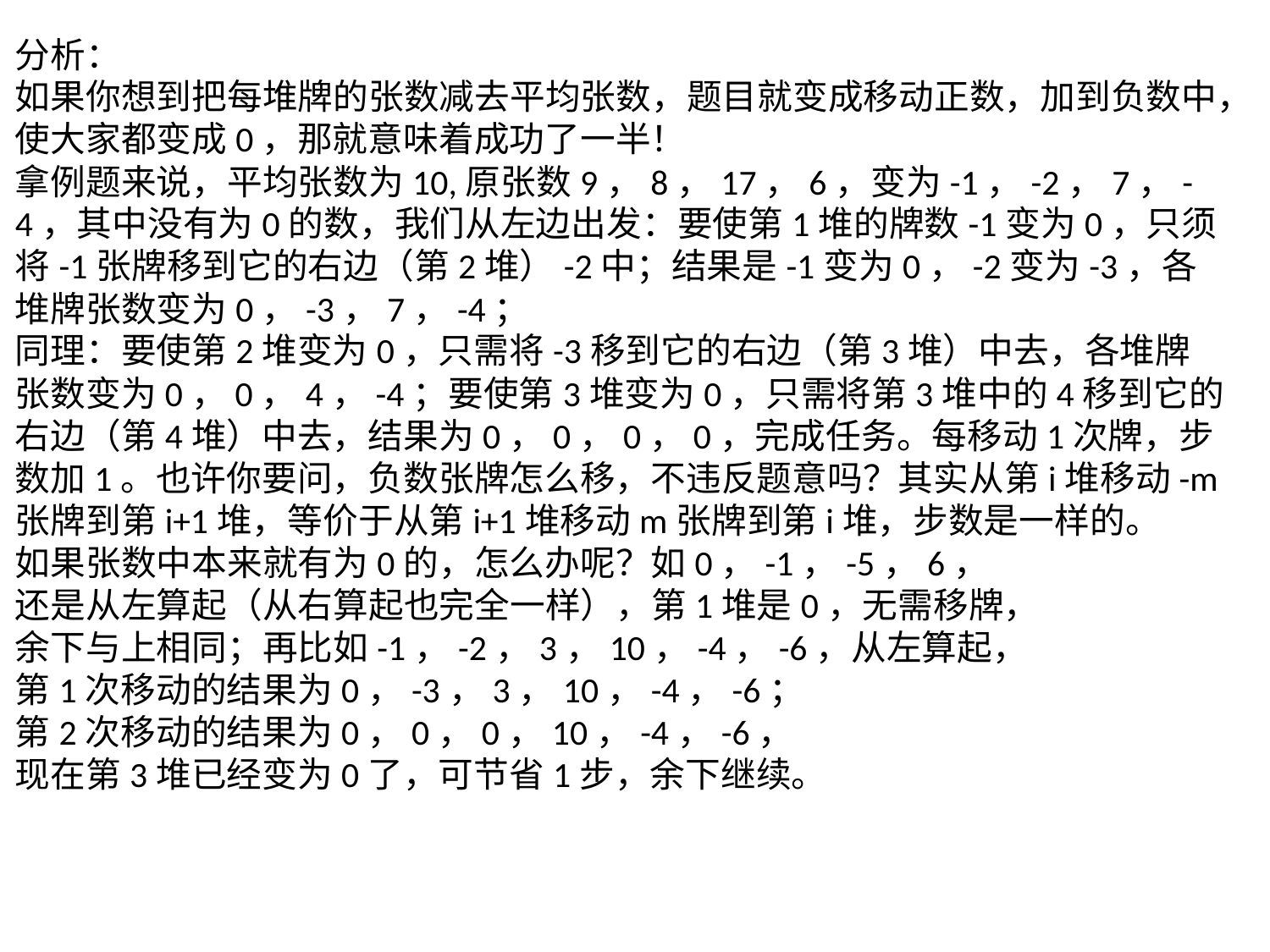

分析：
如果你想到把每堆牌的张数减去平均张数，题目就变成移动正数，加到负数中，使大家都变成0，那就意味着成功了一半！
拿例题来说，平均张数为10,原张数9，8，17，6，变为-1，-2，7，-4，其中没有为0的数，我们从左边出发：要使第1堆的牌数-1变为0，只须将-1张牌移到它的右边（第2堆）-2中；结果是-1变为0，-2变为-3，各堆牌张数变为0，-3，7，-4；
同理：要使第2堆变为0，只需将-3移到它的右边（第3堆）中去，各堆牌张数变为0，0，4，-4；要使第3堆变为0，只需将第3堆中的4移到它的右边（第4堆）中去，结果为0，0，0，0，完成任务。每移动1次牌，步数加1。也许你要问，负数张牌怎么移，不违反题意吗？其实从第i堆移动-m张牌到第i+1堆，等价于从第i+1堆移动m张牌到第i堆，步数是一样的。
如果张数中本来就有为0的，怎么办呢？如0，-1，-5，6，
还是从左算起（从右算起也完全一样），第1堆是0，无需移牌，
余下与上相同；再比如-1，-2，3，10，-4，-6，从左算起，
第1次移动的结果为0，-3，3，10，-4，-6；
第2次移动的结果为0，0，0，10，-4，-6，
现在第3堆已经变为0了，可节省1步，余下继续。